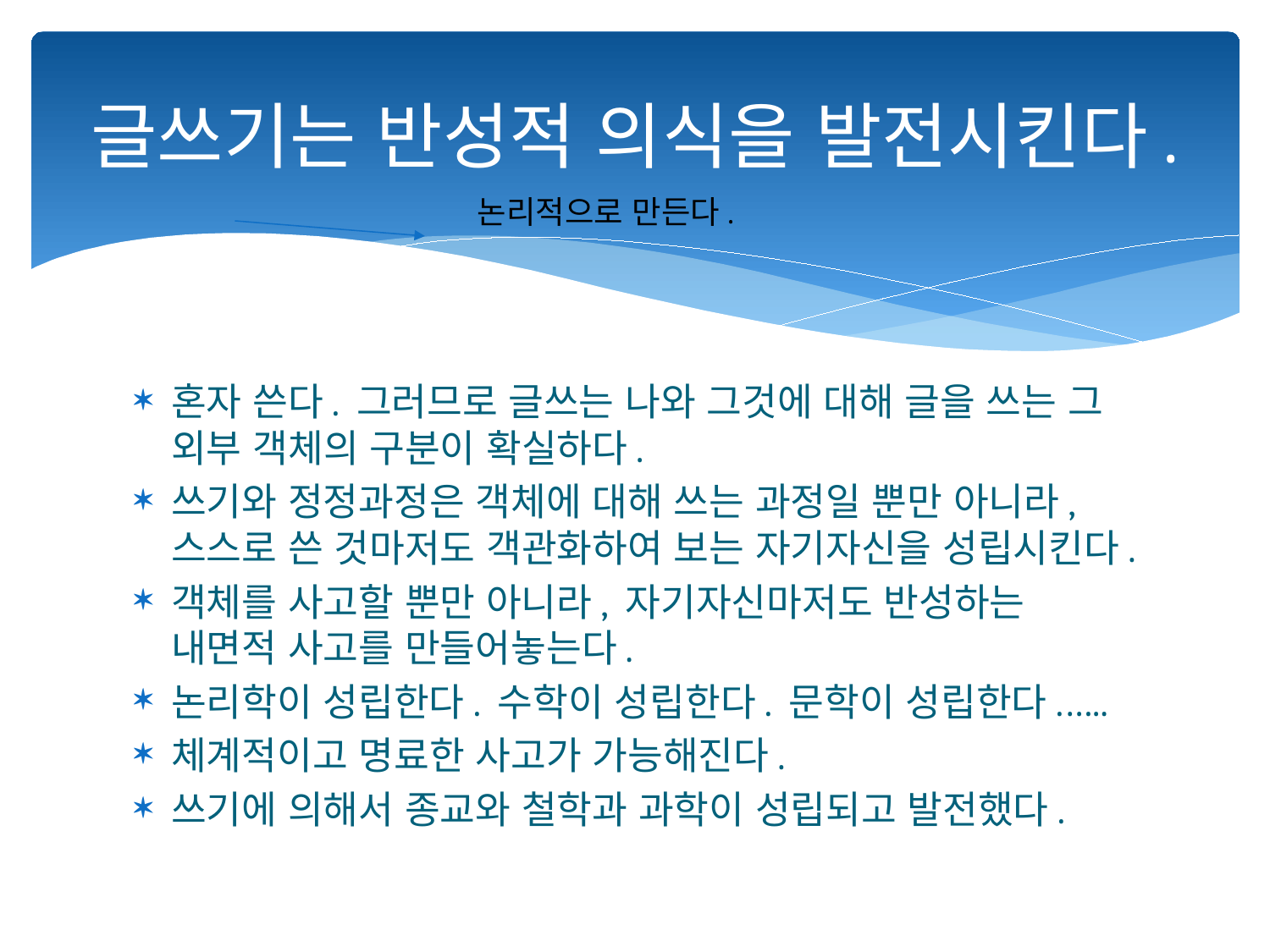

# 글쓰기는 반성적 의식을 발전시킨다.
논리적으로 만든다.
혼자 쓴다. 그러므로 글쓰는 나와 그것에 대해 글을 쓰는 그 외부 객체의 구분이 확실하다.
쓰기와 정정과정은 객체에 대해 쓰는 과정일 뿐만 아니라, 스스로 쓴 것마저도 객관화하여 보는 자기자신을 성립시킨다.
객체를 사고할 뿐만 아니라, 자기자신마저도 반성하는 내면적 사고를 만들어놓는다.
논리학이 성립한다. 수학이 성립한다. 문학이 성립한다.…..
체계적이고 명료한 사고가 가능해진다.
쓰기에 의해서 종교와 철학과 과학이 성립되고 발전했다.